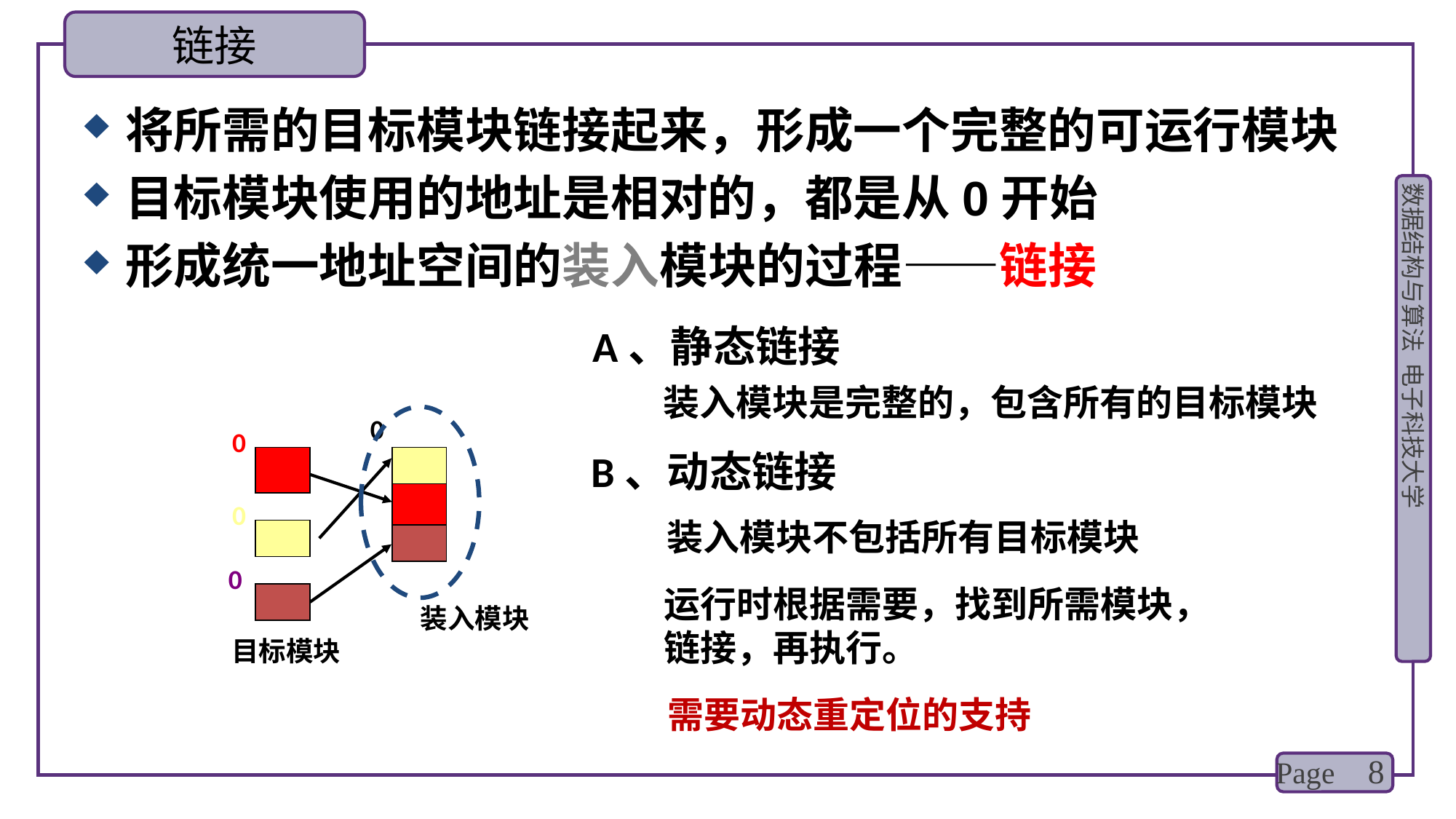

链接
将所需的目标模块链接起来，形成一个完整的可运行模块
目标模块使用的地址是相对的，都是从0开始
形成统一地址空间的装入模块的过程——链接
A、静态链接
装入模块是完整的，包含所有的目标模块
0

0
B、动态链接
装入模块不包括所有目标模块
运行时根据需要，找到所需模块，链接，再执行。
需要动态重定位的支持

0

0

装入模块
目标模块